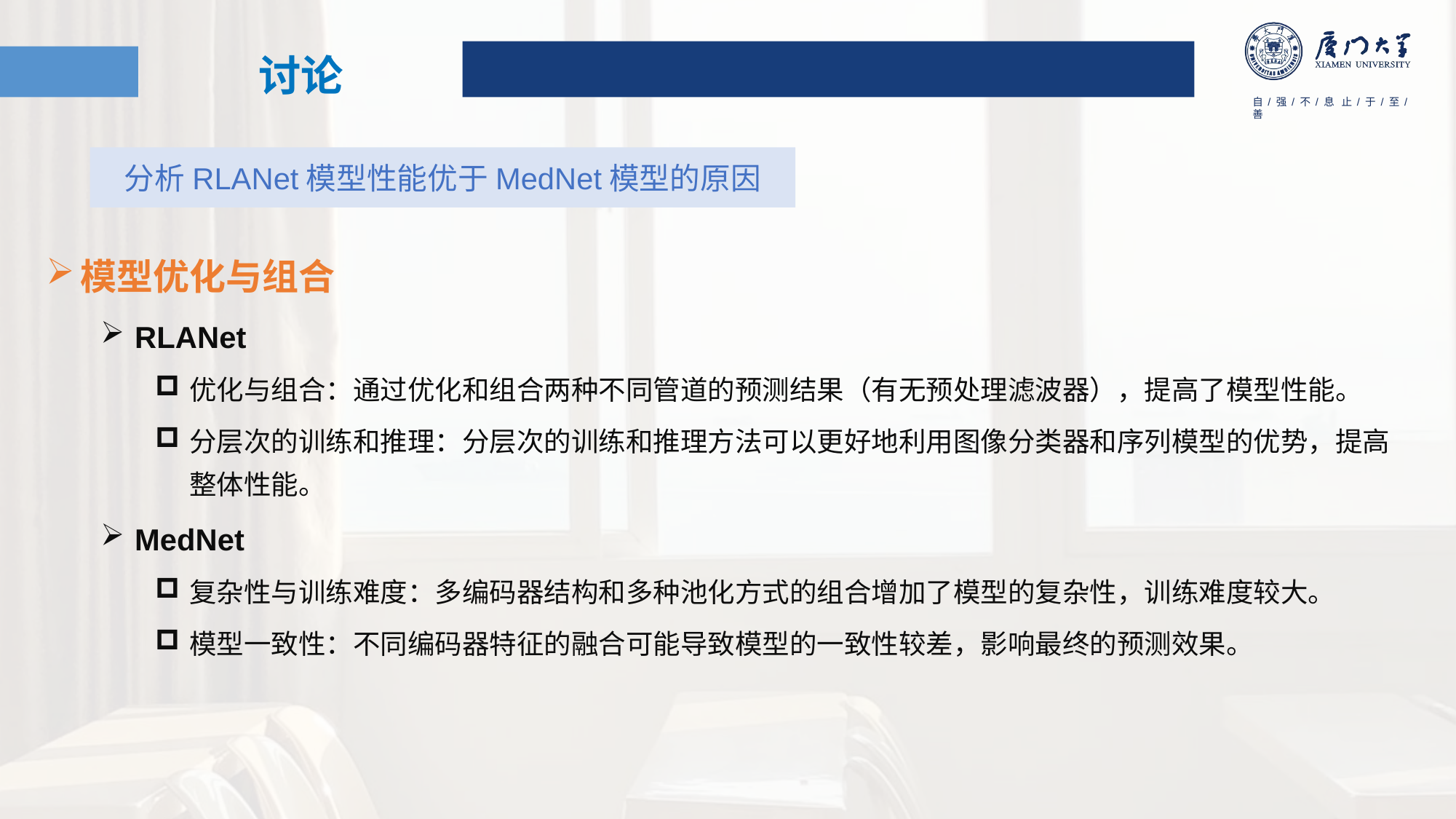

讨论
分析RLANet模型性能优于MedNet模型的原因
模型优化与组合
RLANet
优化与组合：通过优化和组合两种不同管道的预测结果（有无预处理滤波器），提高了模型性能。
分层次的训练和推理：分层次的训练和推理方法可以更好地利用图像分类器和序列模型的优势，提高整体性能。
MedNet
复杂性与训练难度：多编码器结构和多种池化方式的组合增加了模型的复杂性，训练难度较大。
模型一致性：不同编码器特征的融合可能导致模型的一致性较差，影响最终的预测效果。